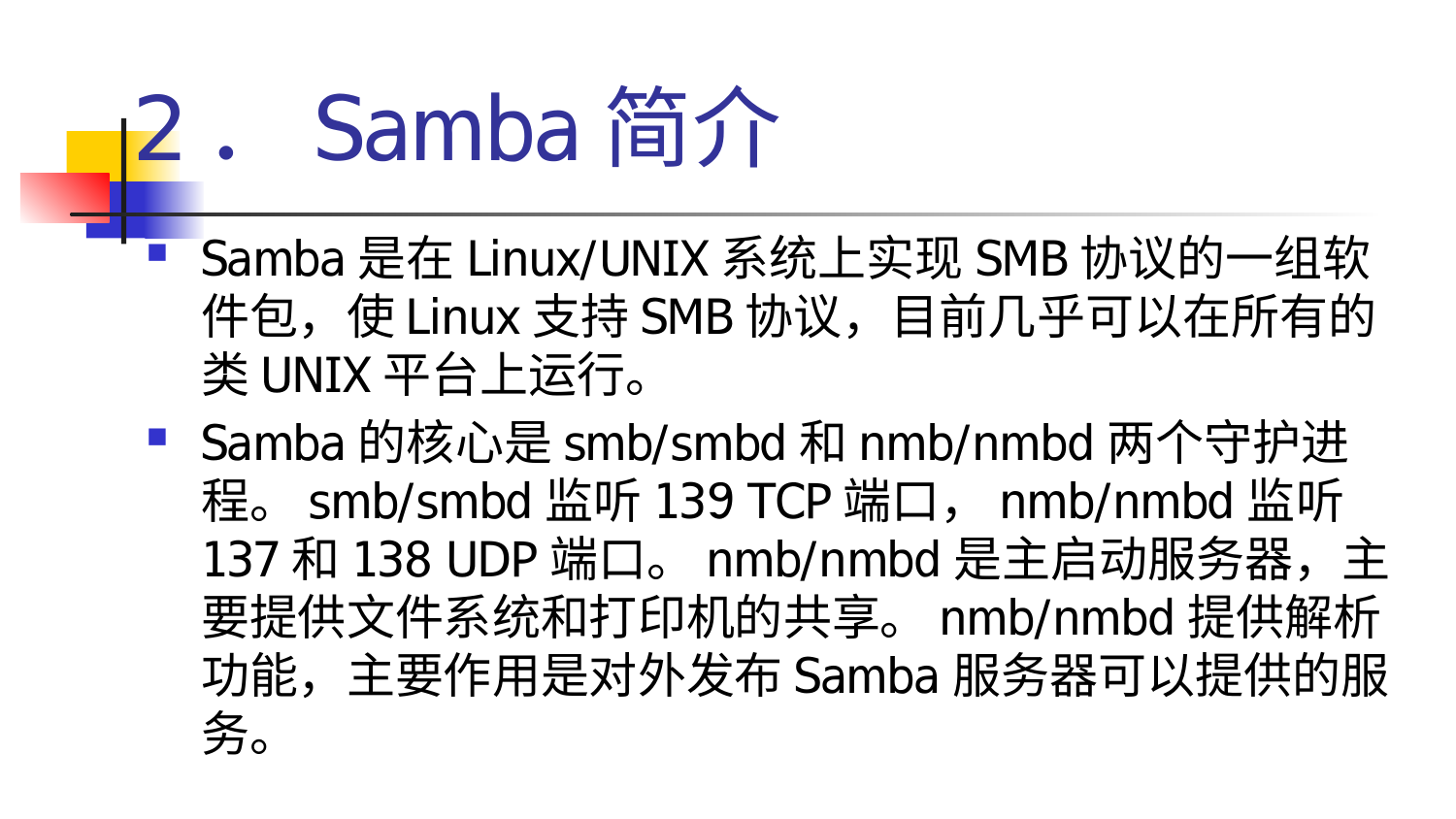

# 2．Samba简介
Samba是在Linux/UNIX系统上实现SMB协议的一组软件包，使Linux支持SMB协议，目前几乎可以在所有的类UNIX平台上运行。
Samba的核心是smb/smbd和nmb/nmbd两个守护进程。smb/smbd监听139 TCP端口，nmb/nmbd监听137和138 UDP端口。nmb/nmbd是主启动服务器，主要提供文件系统和打印机的共享。nmb/nmbd提供解析功能，主要作用是对外发布Samba服务器可以提供的服务。